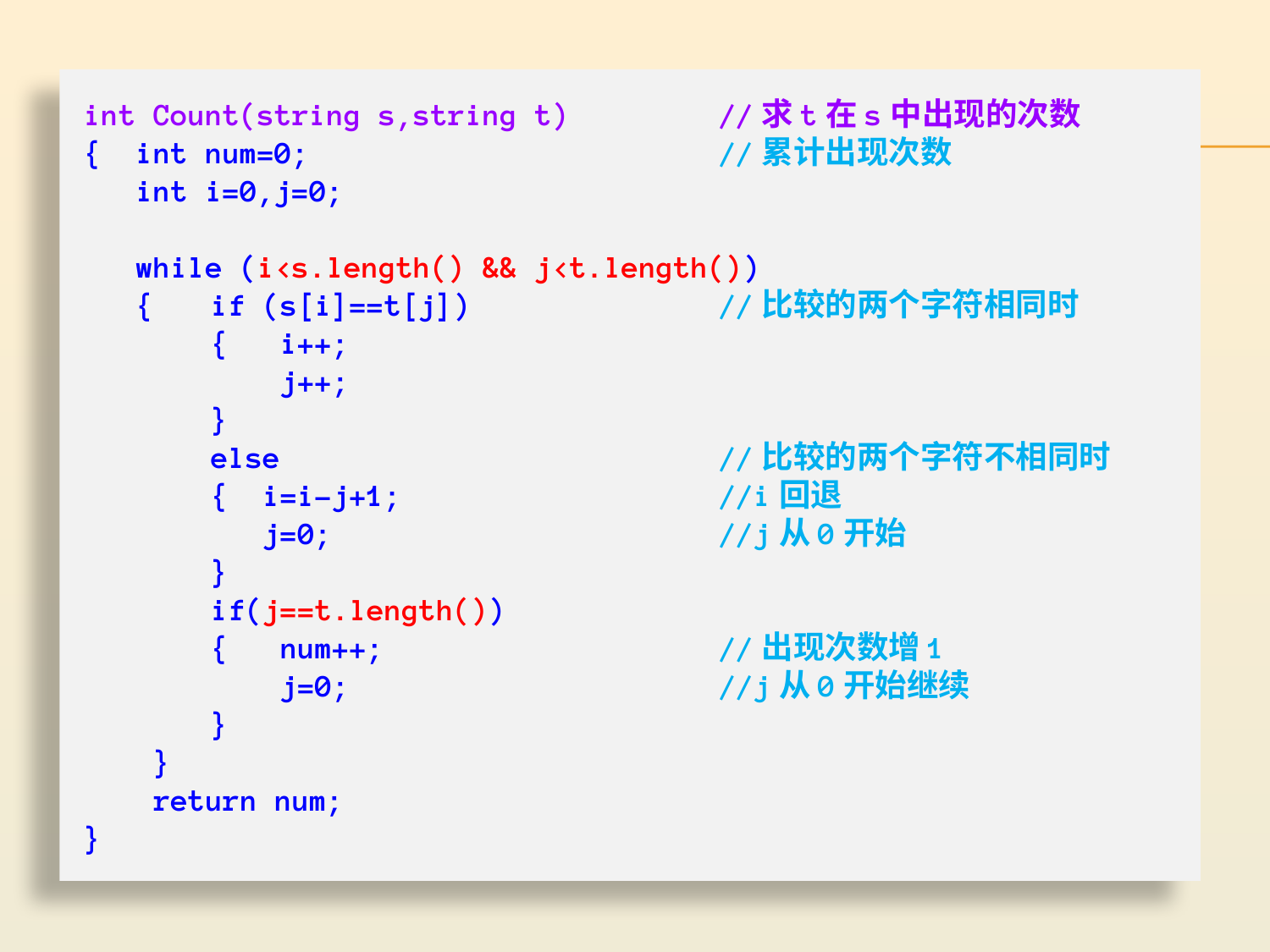

int Count(string s,string t)		//求t在s中出现的次数
{  int num=0;				//累计出现次数
   int i=0,j=0;
   while (i<s.length() && j<t.length())
   {	if (s[i]==t[j])		//比较的两个字符相同时
	{   i++;
	    j++;
	}
	else				//比较的两个字符不相同时
	{  i=i-j+1;			//i回退
	   j=0;				//j从0开始
	}
	if(j==t.length())
	{   num++;			//出现次数增1
	    j=0;			//j从0开始继续
	}
    }
    return num;
}